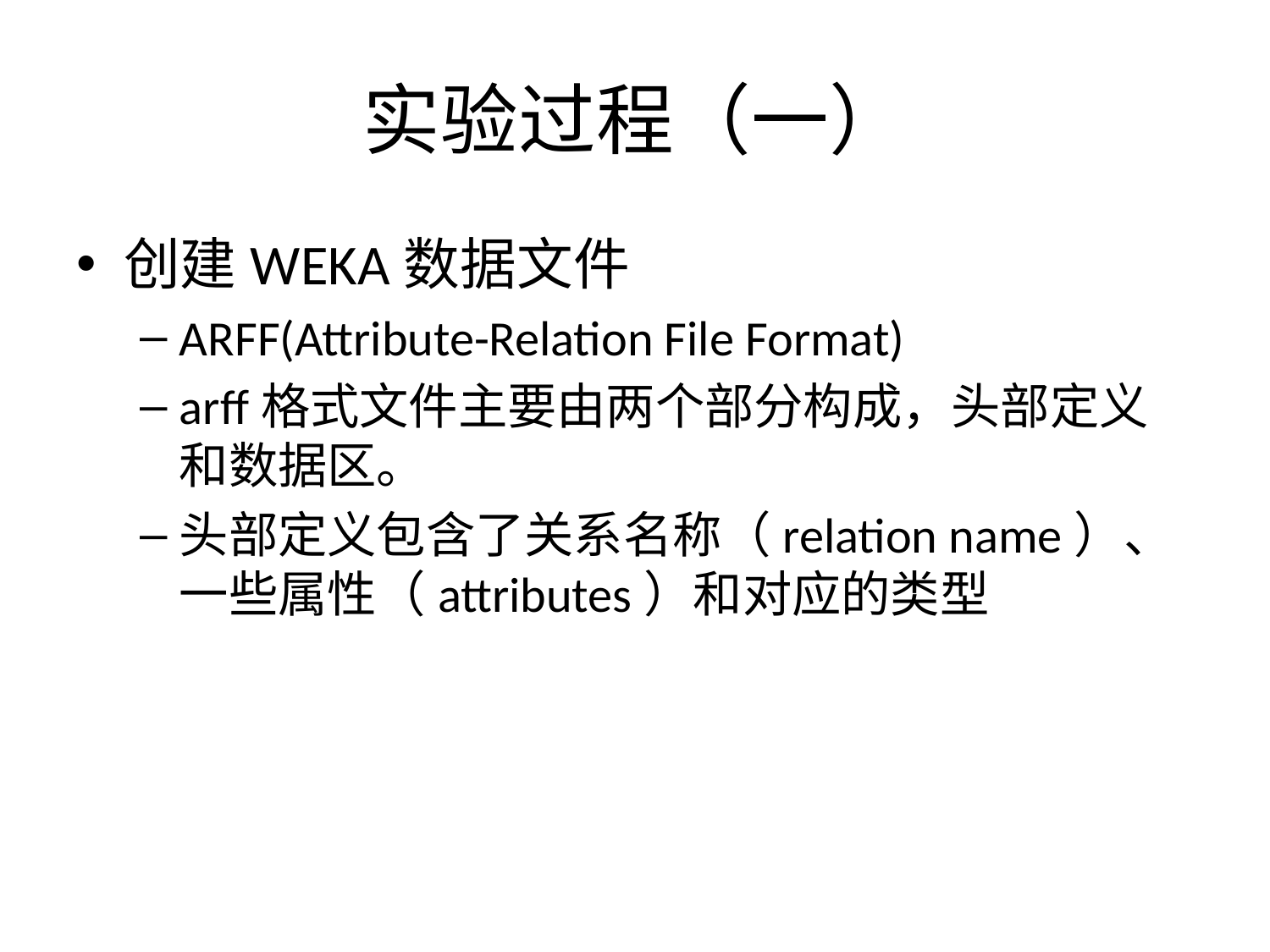

# 实验过程（一）
创建WEKA数据文件
ARFF(Attribute-Relation File Format)
arff格式文件主要由两个部分构成，头部定义和数据区。
头部定义包含了关系名称（relation name）、一些属性（attributes）和对应的类型